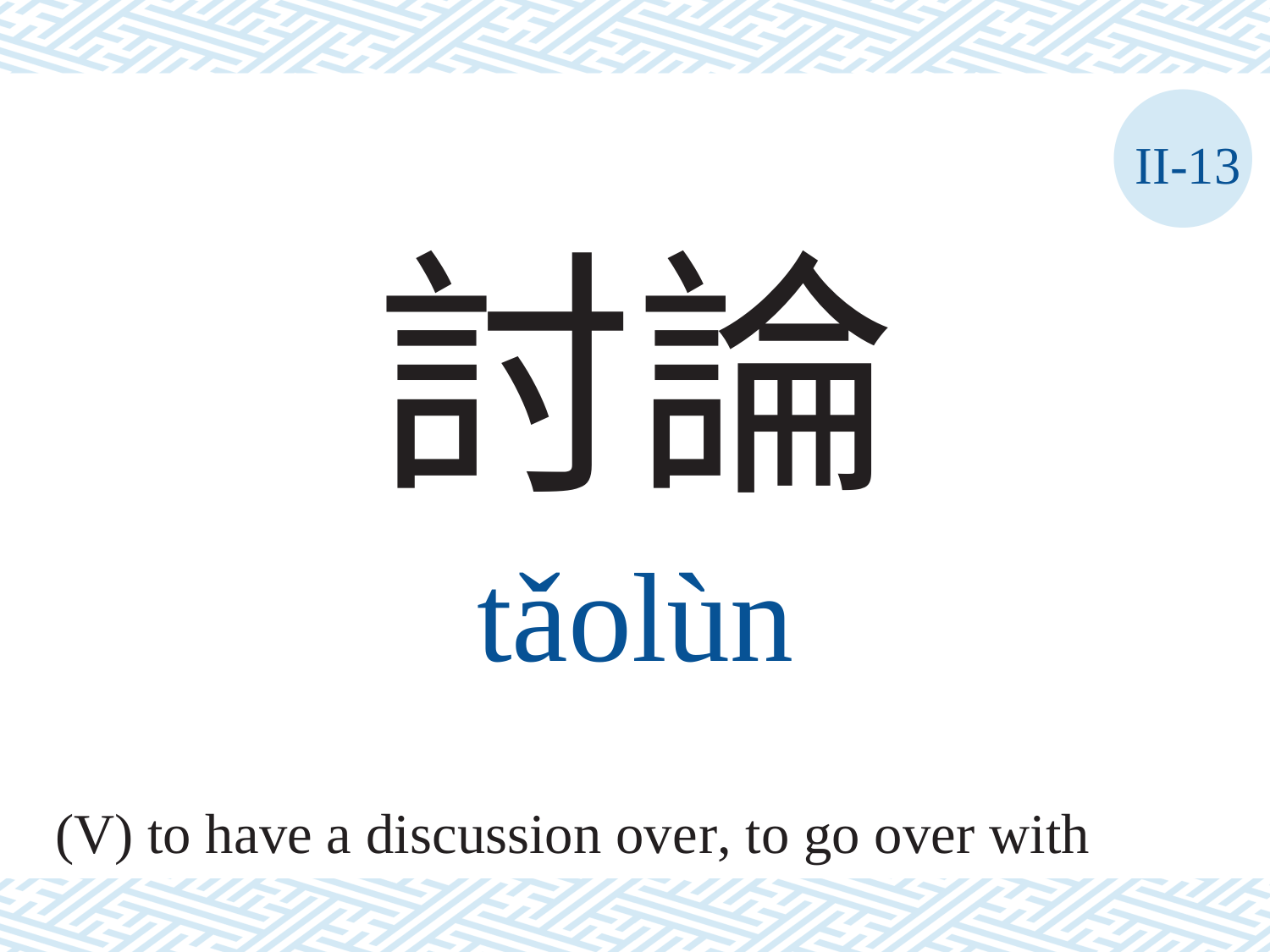

II-13
討論
tǎolùn
(V) to have a discussion over, to go over with